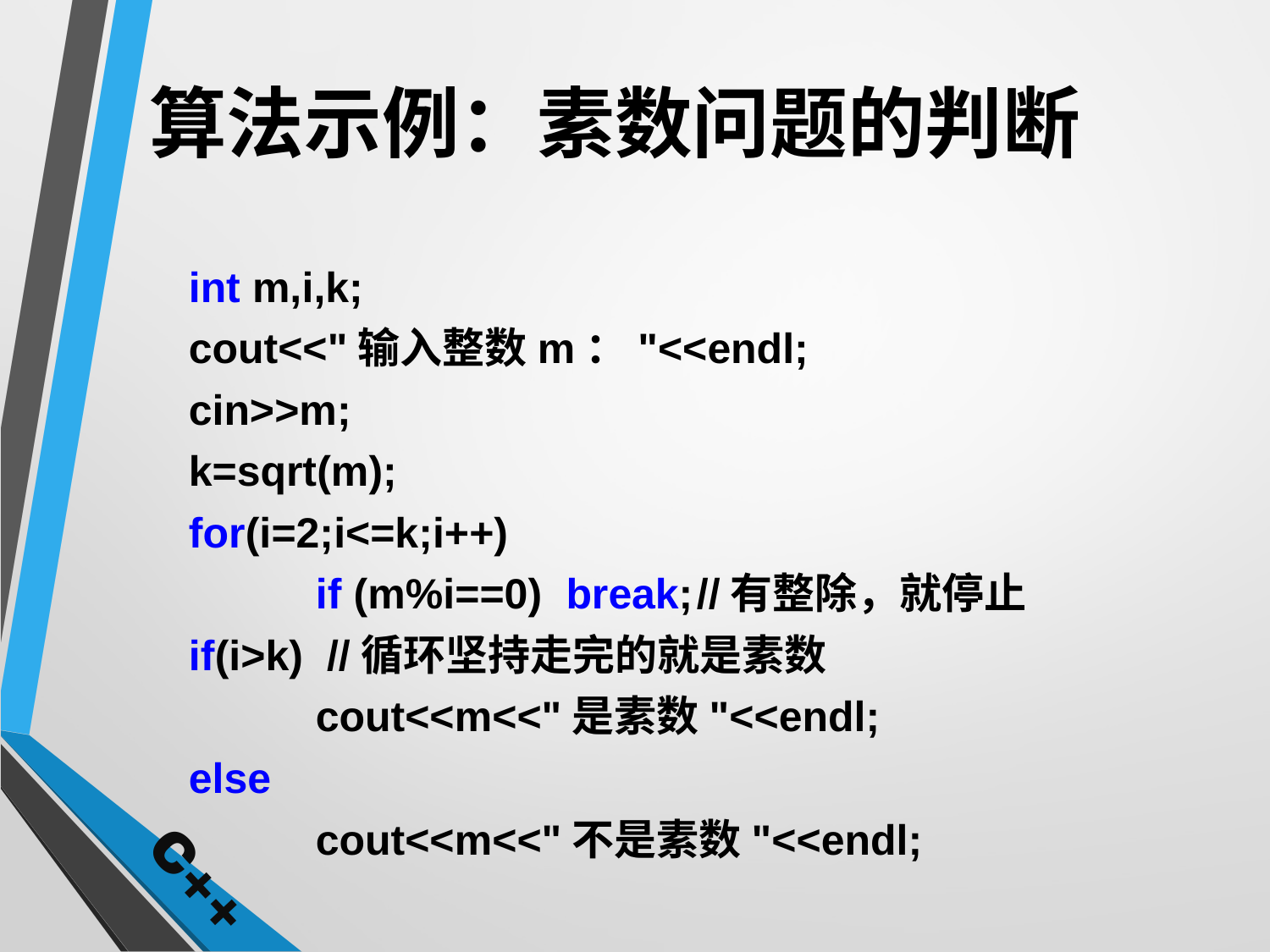

# 算法示例：素数问题的判断
	int m,i,k;
	cout<<"输入整数m："<<endl;
	cin>>m;
	k=sqrt(m);
	for(i=2;i<=k;i++)
		if (m%i==0)  break;	//有整除，就停止
	if(i>k)  //循环坚持走完的就是素数
		cout<<m<<"是素数"<<endl;
	else
		cout<<m<<"不是素数"<<endl;